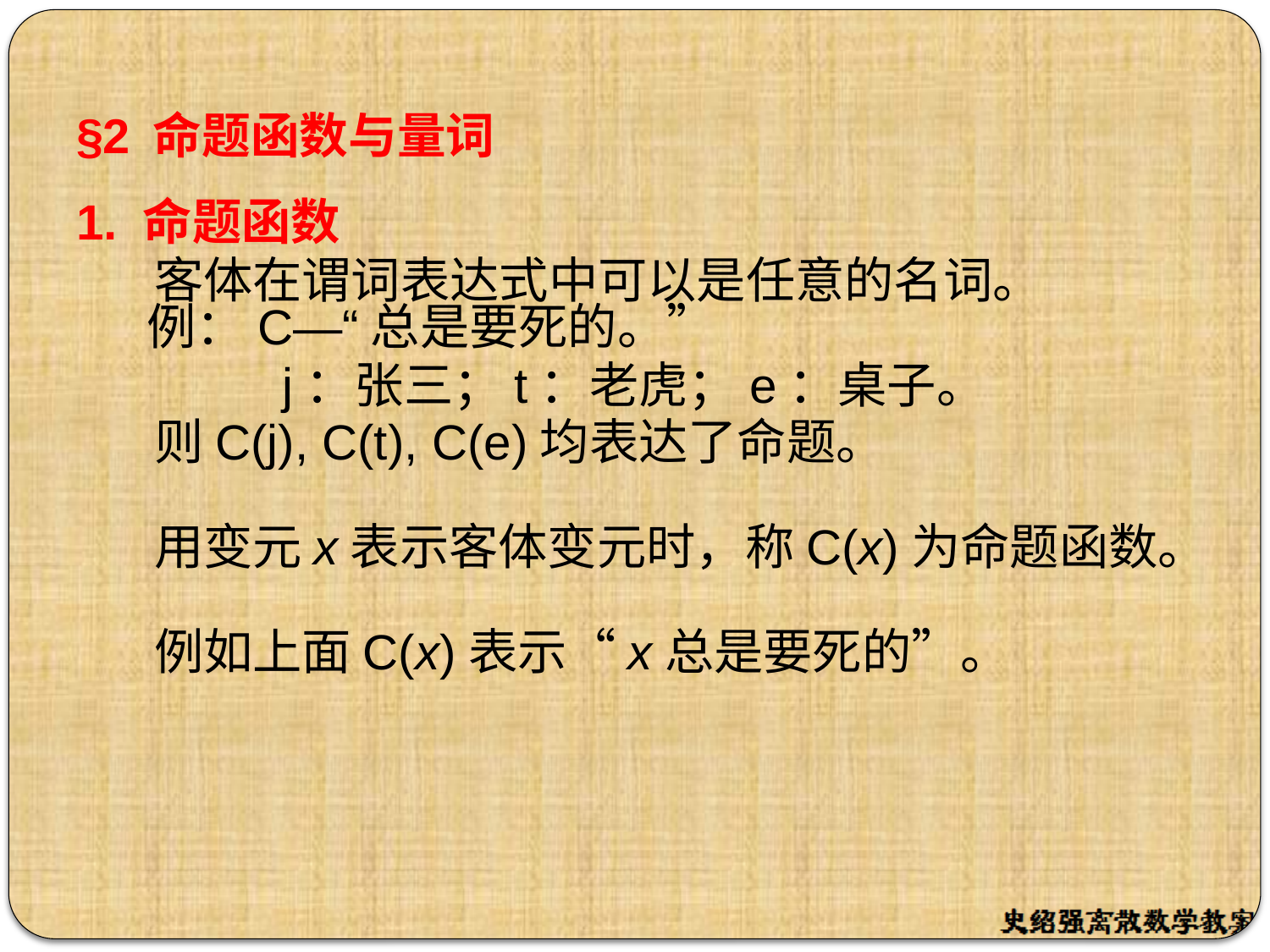

# §2 命题函数与量词
1. 命题函数
      客体在谓词表达式中可以是任意的名词。
   例：C—“总是要死的。”
               j：张三；t：老虎；e：桌子。
      则C(j), C(t), C(e)均表达了命题。
      用变元x表示客体变元时，称C(x)为命题函数。
      例如上面C(x)表示“x总是要死的”。